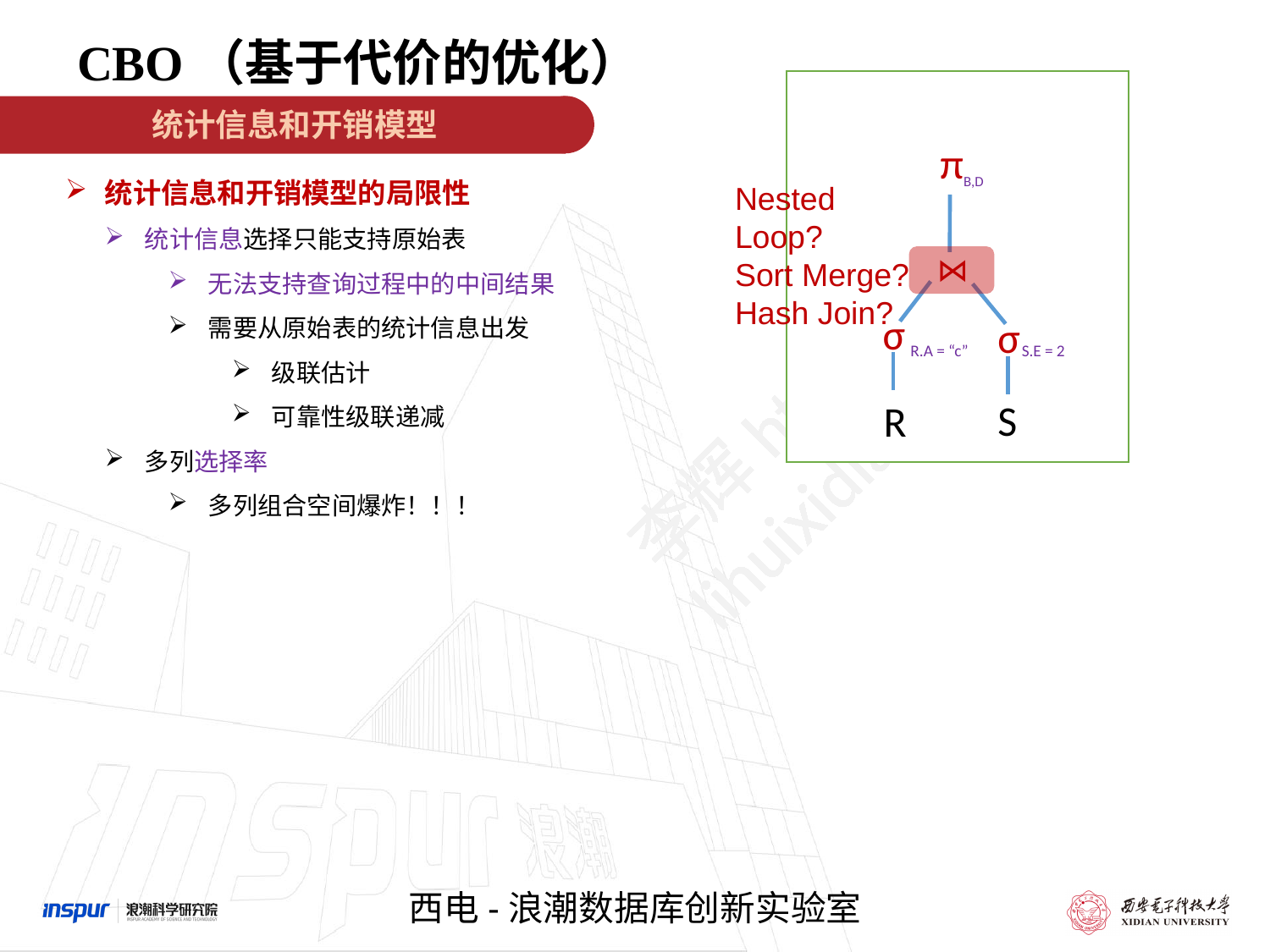

CBO（基于代价的优化）

π
B,D
S.E = 2
S
R
⋈
σ
σ
R.A = “c”

统计信息和开销模型
统计信息和开销模型的局限性
统计信息选择只能支持原始表
无法支持查询过程中的中间结果
需要从原始表的统计信息出发
级联估计
可靠性级联递减
多列选择率
多列组合空间爆炸！！！

Nested Loop?
Sort Merge?
Hash Join?